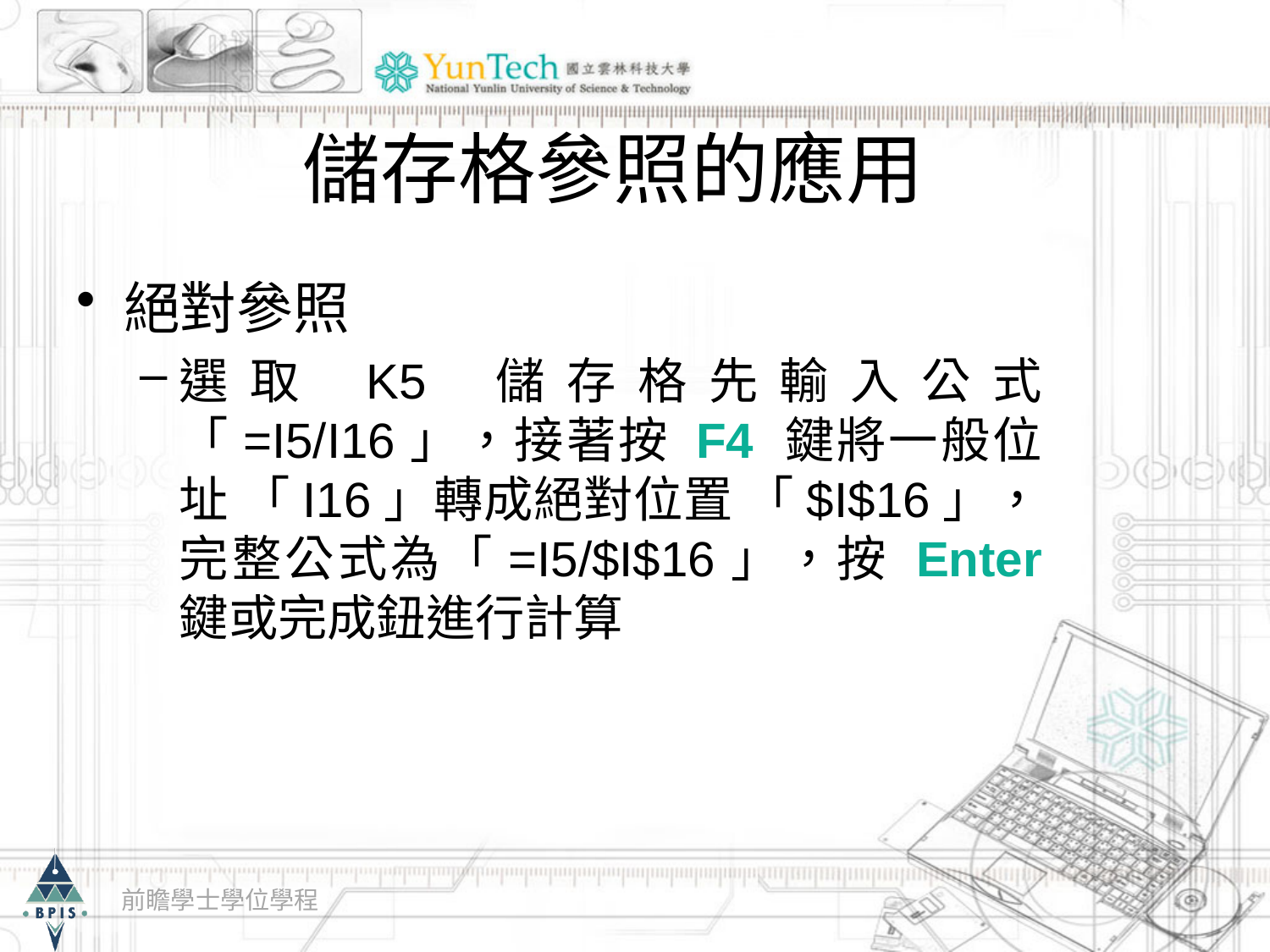

# 儲存格參照的應用
絕對參照
選取 K5 儲存格先輸入公式 「=I5/I16」，接著按 F4 鍵將一般位址 「I16」轉成絕對位置 「$I$16」，完整公式為「=I5/$I$16」，按 Enter 鍵或完成鈕進行計算